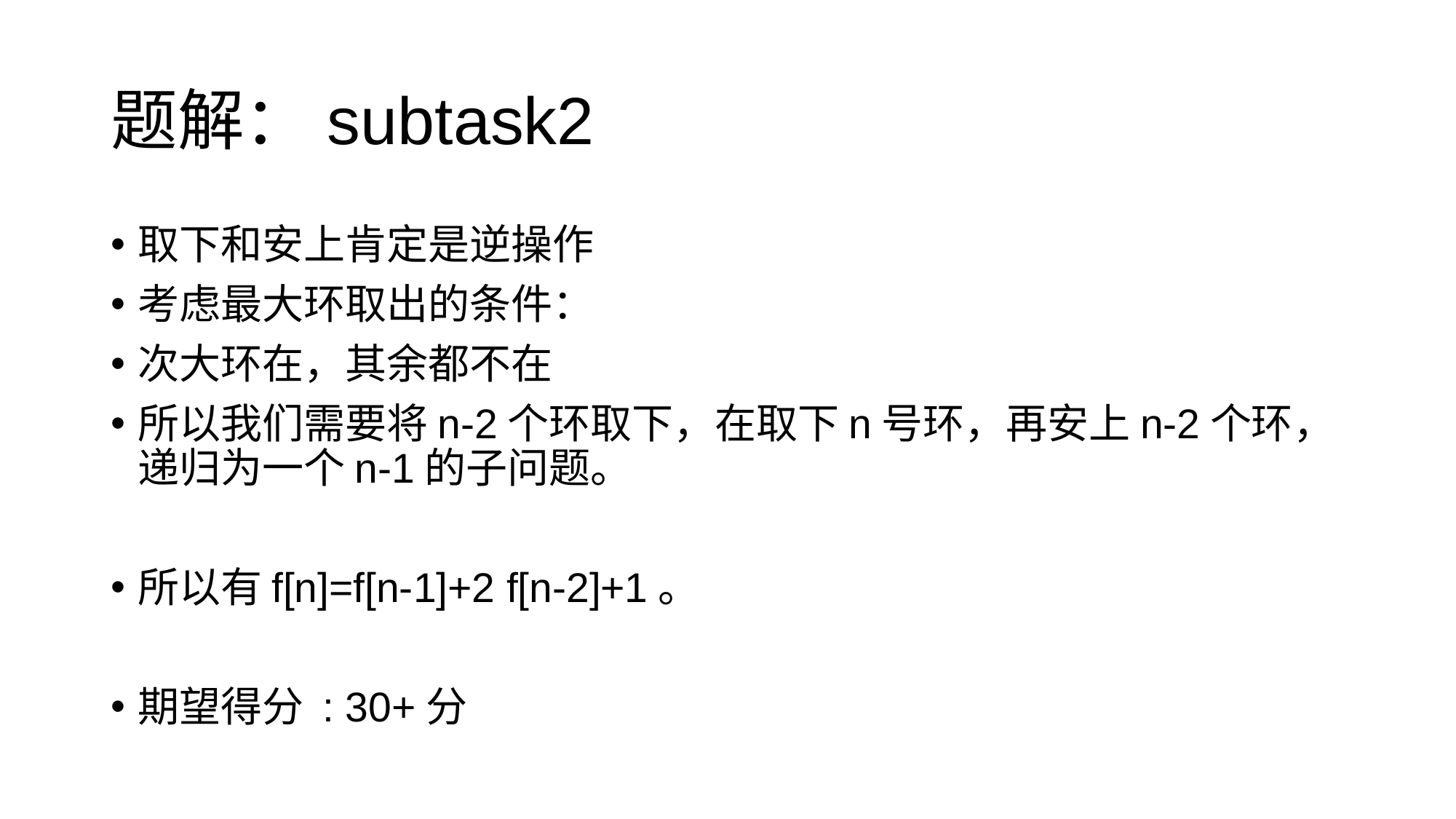

# 题解：subtask2
取下和安上肯定是逆操作
考虑最大环取出的条件：
次大环在，其余都不在
所以我们需要将n-2个环取下，在取下n号环，再安上n-2个环，递归为一个n-1的子问题。

所以有f[n]=f[n-1]+2 f[n-2]+1。

期望得分 : 30+分